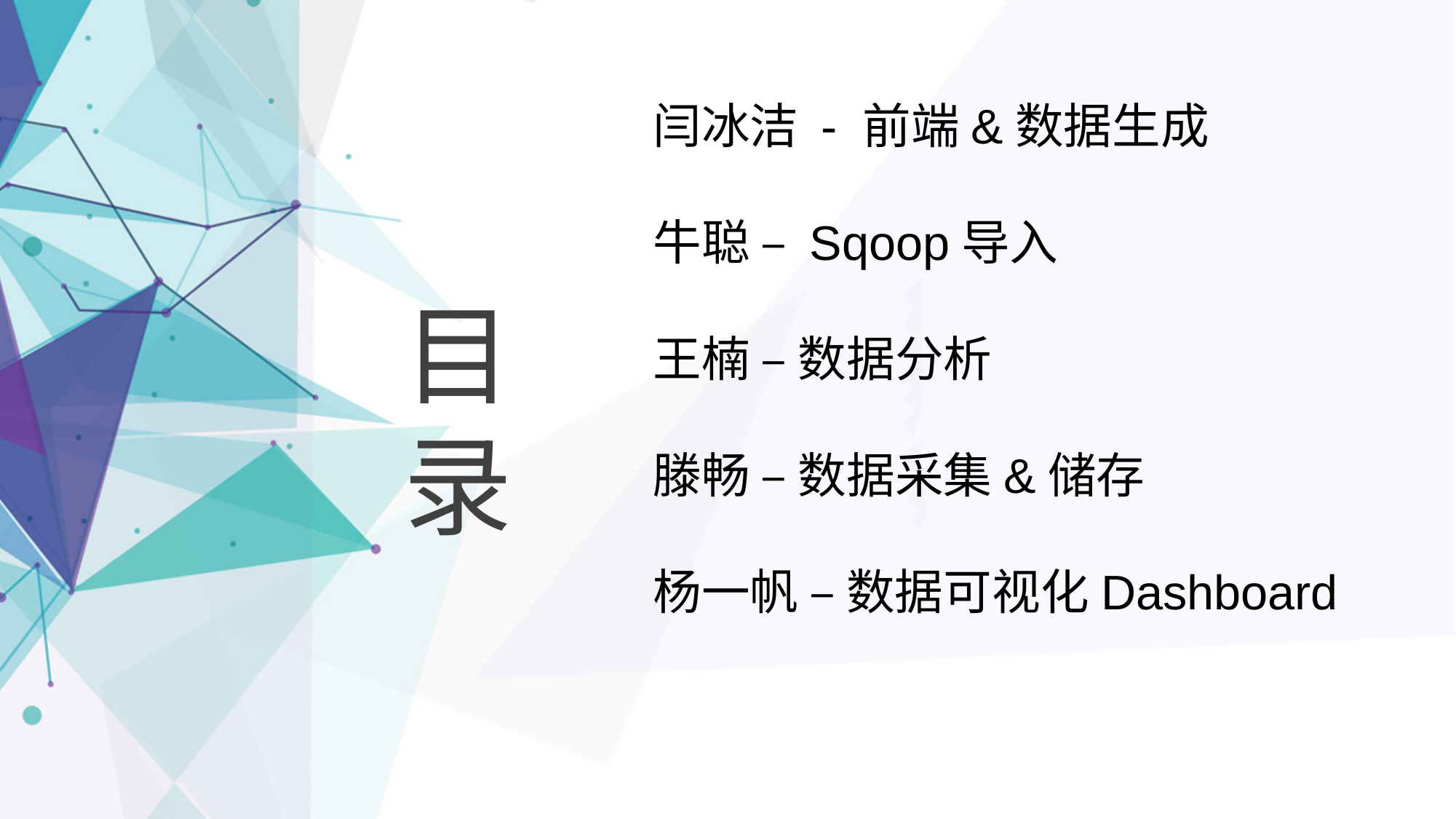

闫冰洁 - 前端&数据生成

牛聪 – Sqoop导入

王楠 – 数据分析

滕畅 – 数据采集&储存

杨一帆 – 数据可视化Dashboard
目录